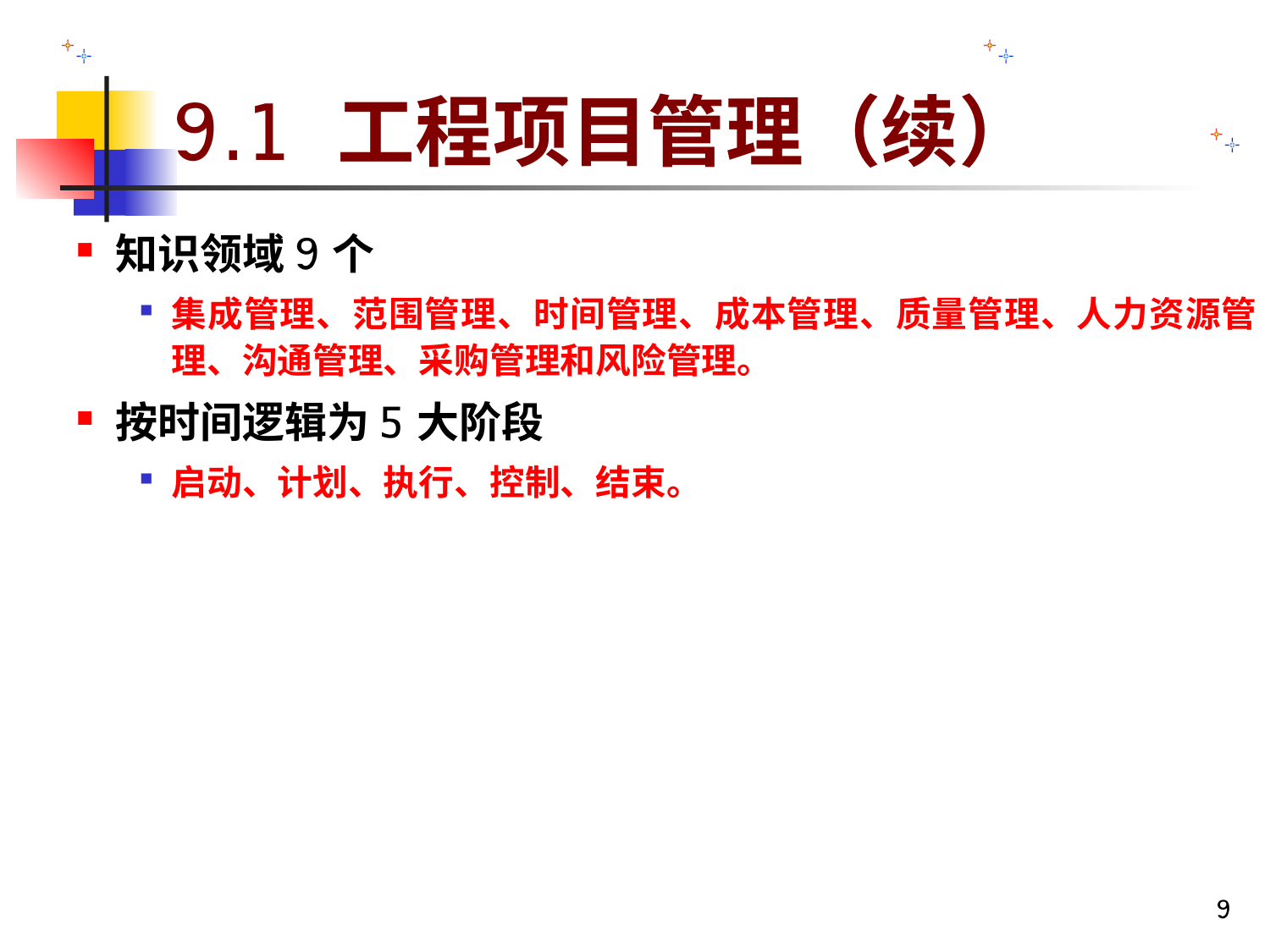

# 9.1 工程项目管理（续）
知识领域9个
集成管理、范围管理、时间管理、成本管理、质量管理、人力资源管理、沟通管理、采购管理和风险管理。
按时间逻辑为5大阶段
启动、计划、执行、控制、结束。
9